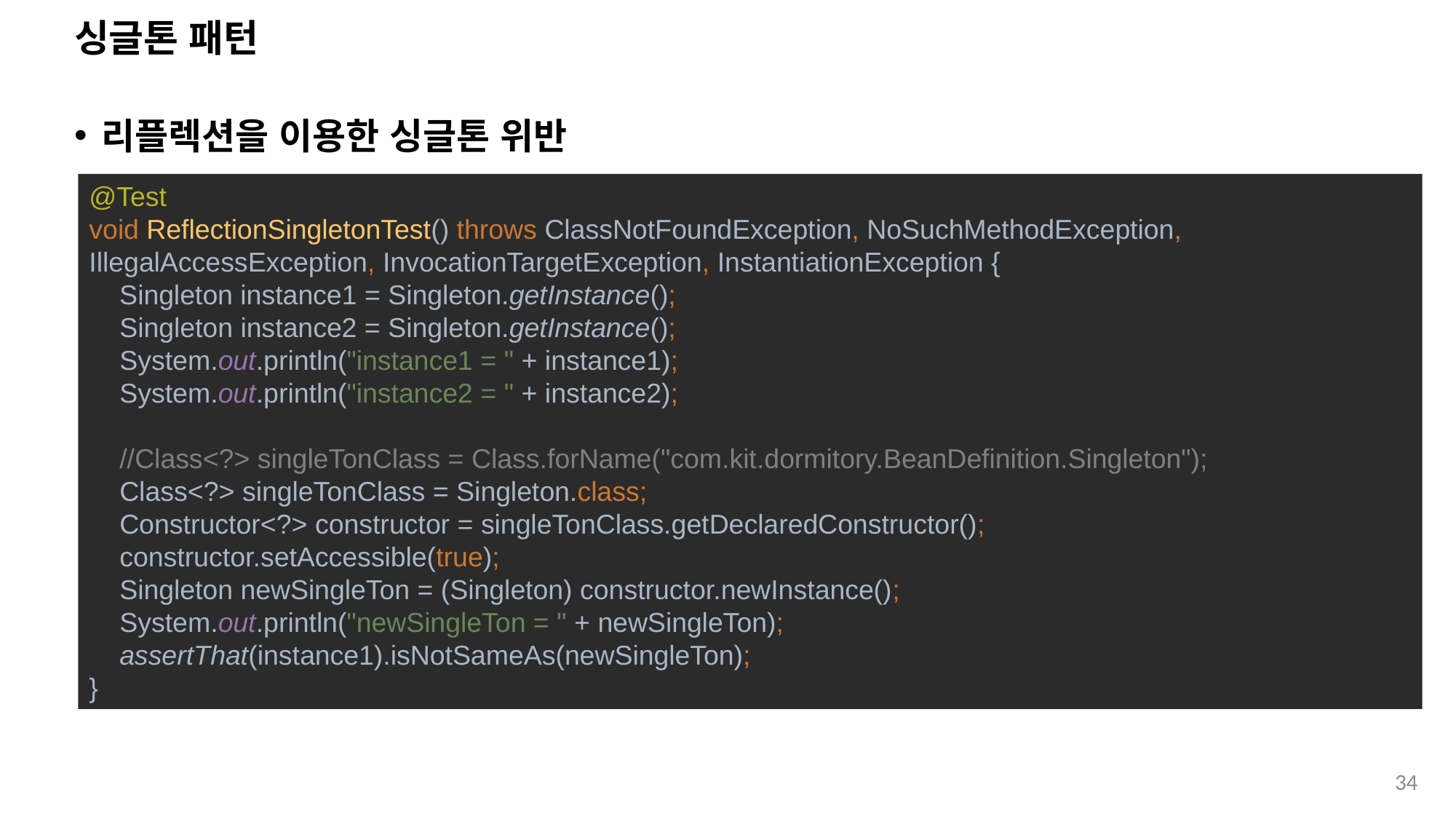

# 싱글톤 패턴
리플렉션을 이용한 싱글톤 위반
@Test
void ReflectionSingletonTest() throws ClassNotFoundException, NoSuchMethodException, IllegalAccessException, InvocationTargetException, InstantiationException {
    Singleton instance1 = Singleton.getInstance();
    Singleton instance2 = Singleton.getInstance();
    System.out.println("instance1 = " + instance1);
    System.out.println("instance2 = " + instance2);
    //Class<?> singleTonClass = Class.forName("com.kit.dormitory.BeanDefinition.Singleton");
    Class<?> singleTonClass = Singleton.class;
    Constructor<?> constructor = singleTonClass.getDeclaredConstructor();
    constructor.setAccessible(true);
    Singleton newSingleTon = (Singleton) constructor.newInstance();
    System.out.println("newSingleTon = " + newSingleTon);
    assertThat(instance1).isNotSameAs(newSingleTon);
}
34